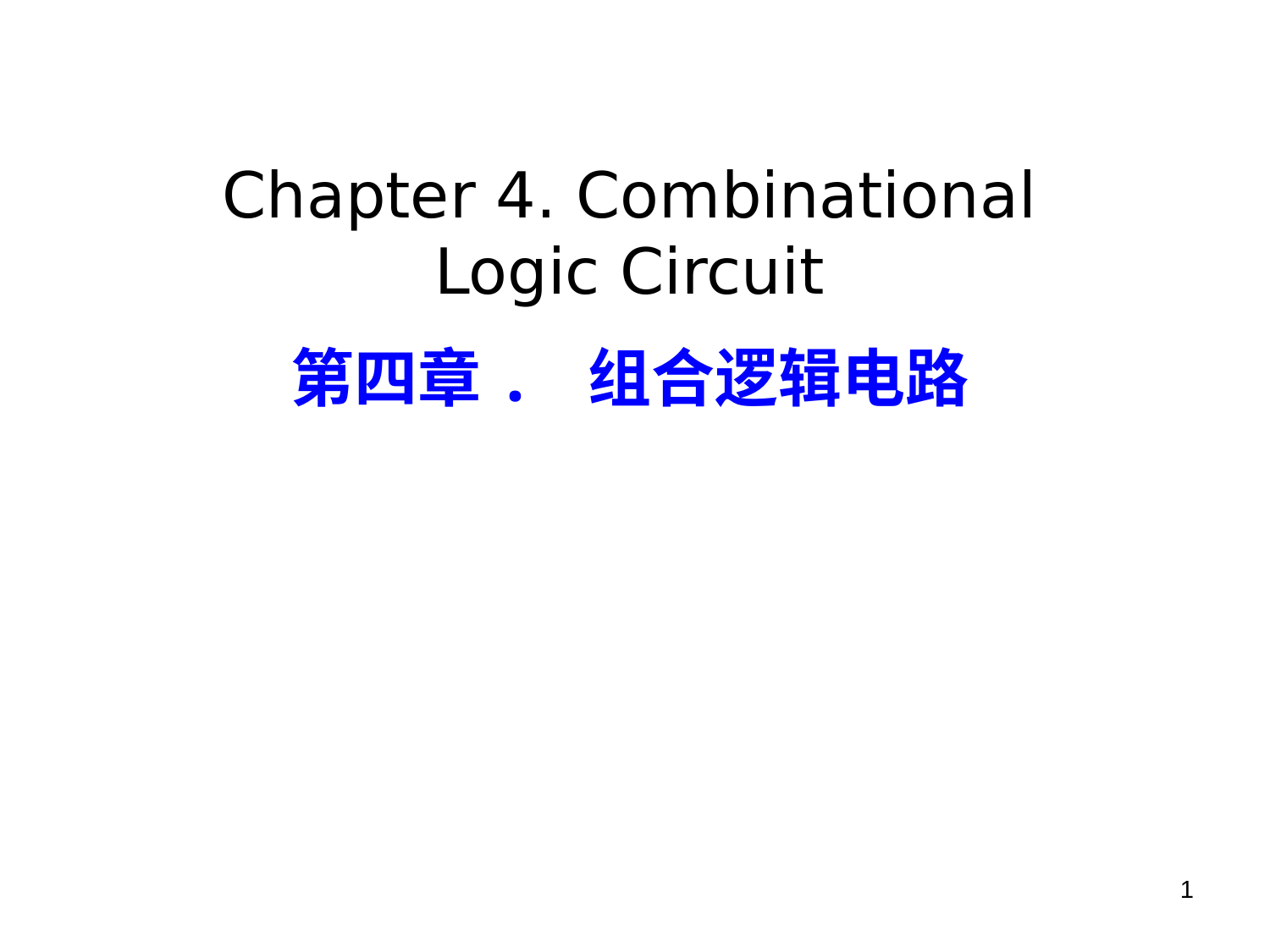

Chapter 4. Combinational Logic Circuit
第四章. 组合逻辑电路
1